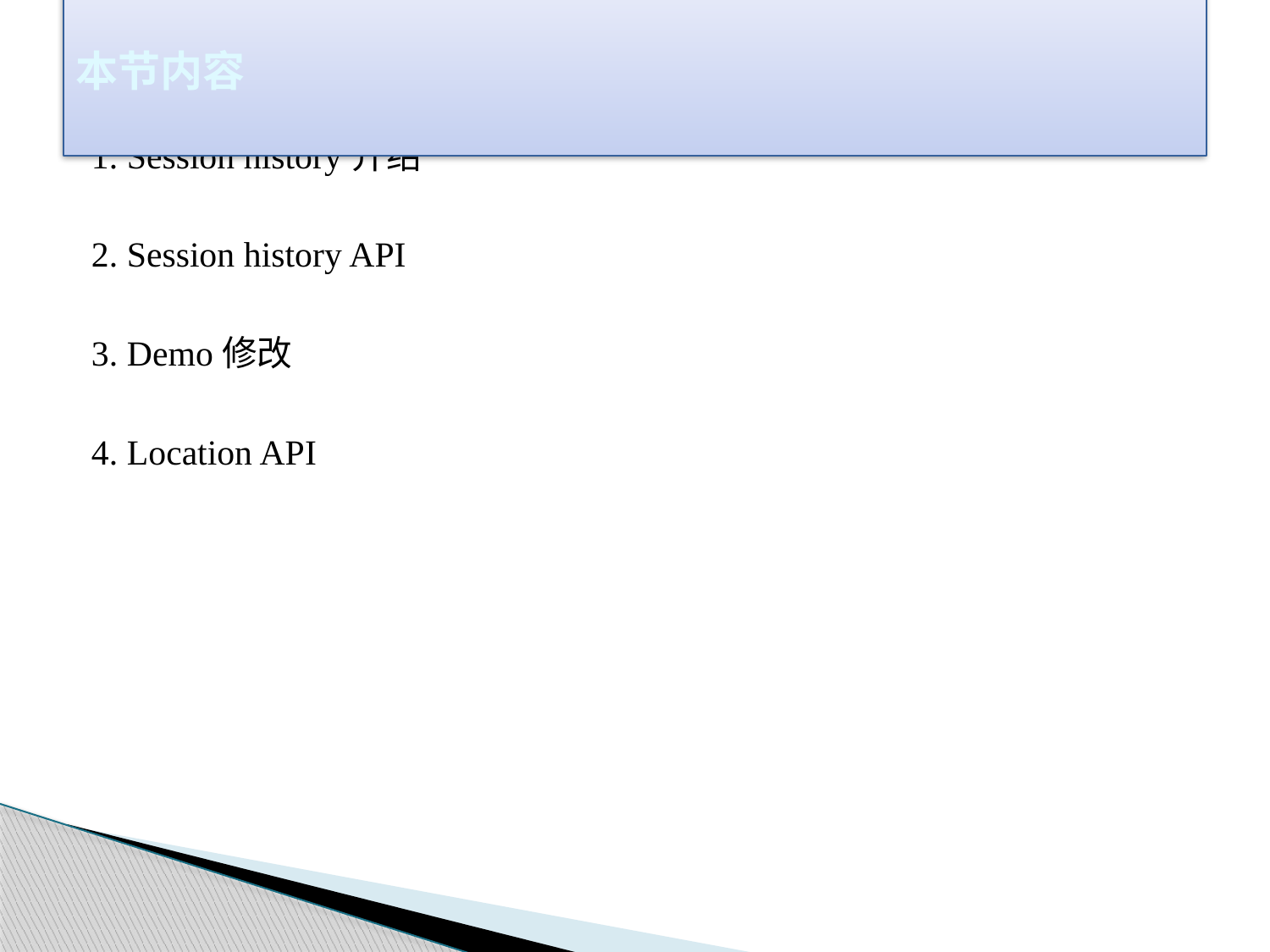

# 本节内容
1. Session history介绍

2. Session history API

3. Demo修改

4. Location API